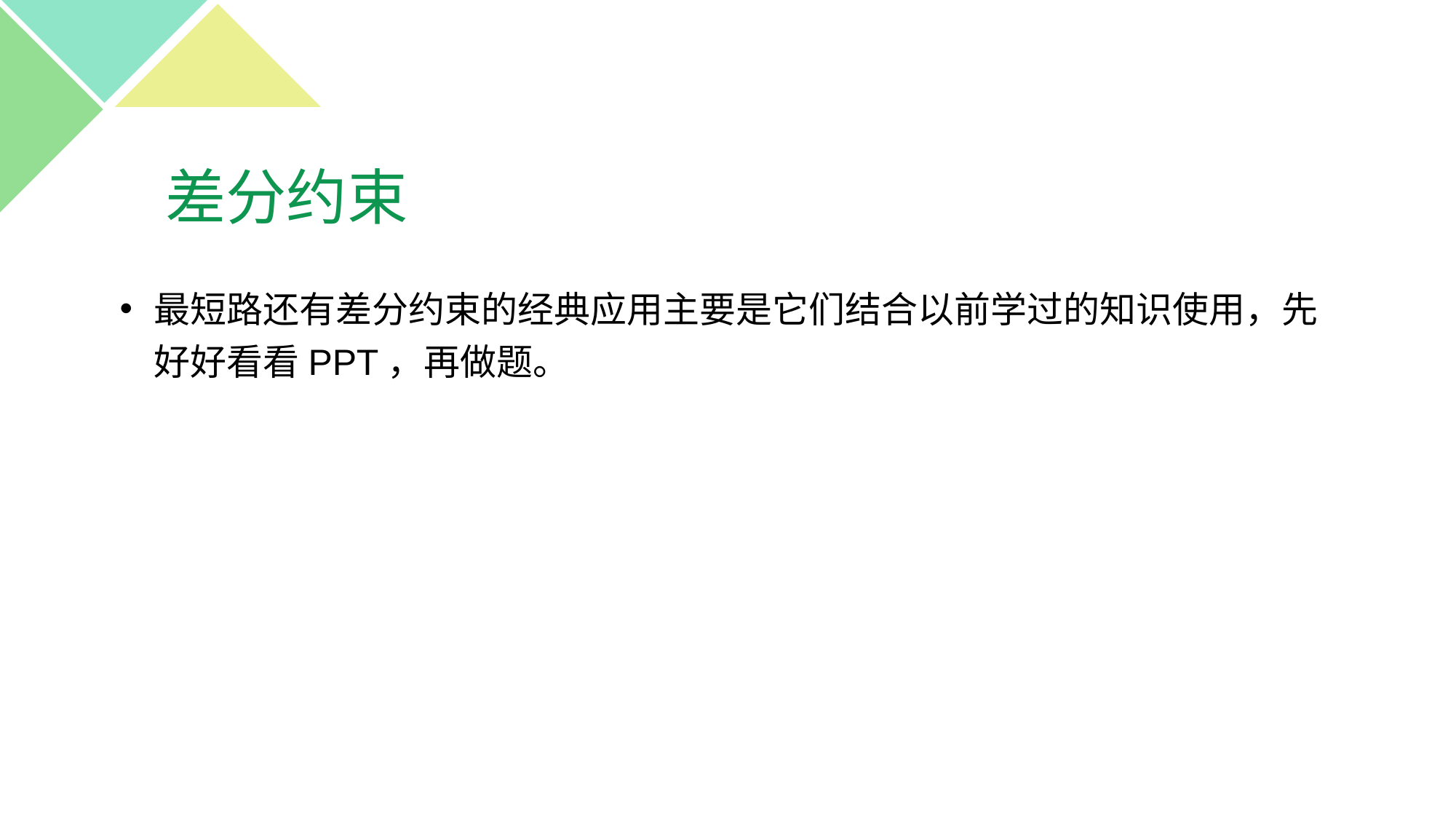

# 差分约束
最短路还有差分约束的经典应用主要是它们结合以前学过的知识使用，先好好看看PPT，再做题。